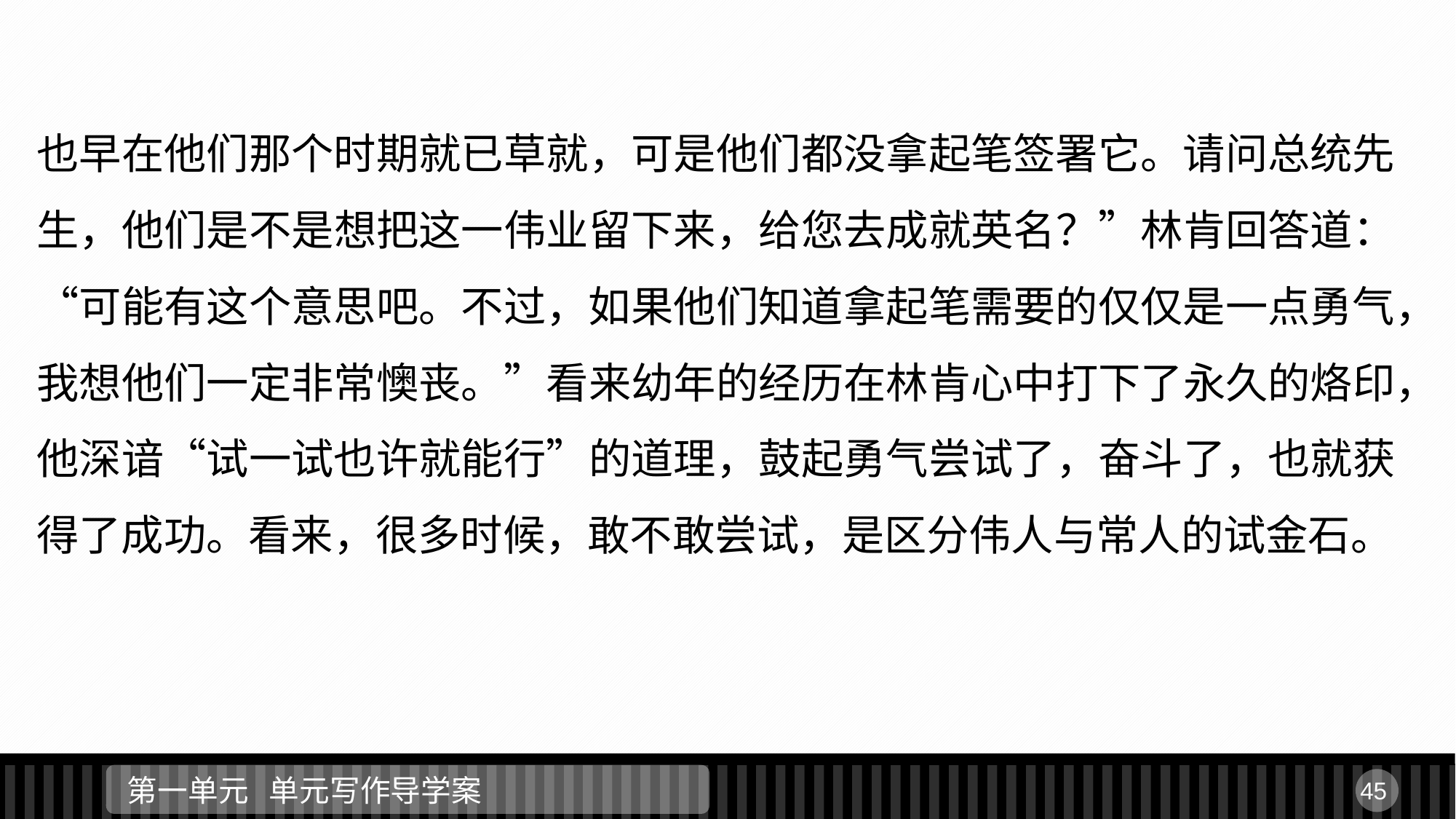

也早在他们那个时期就已草就，可是他们都没拿起笔签署它。请问总统先生，他们是不是想把这一伟业留下来，给您去成就英名？”林肯回答道：“可能有这个意思吧。不过，如果他们知道拿起笔需要的仅仅是一点勇气，我想他们一定非常懊丧。”看来幼年的经历在林肯心中打下了永久的烙印，他深谙“试一试也许就能行”的道理，鼓起勇气尝试了，奋斗了，也就获得了成功。看来，很多时候，敢不敢尝试，是区分伟人与常人的试金石。